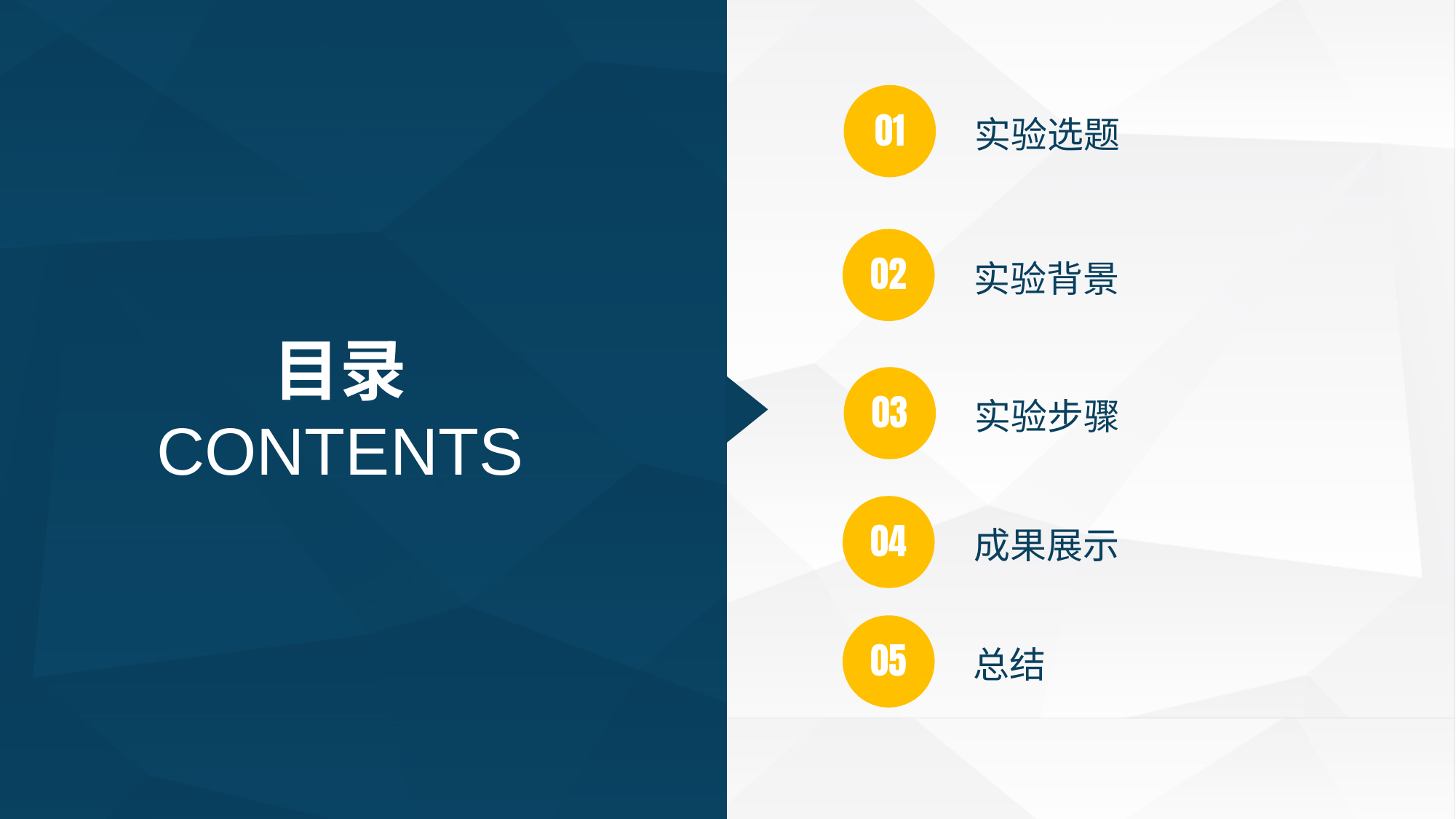

01
实验选题
02
实验背景
目录
CONTENTS
03
实验步骤

04
成果展示
05
总结